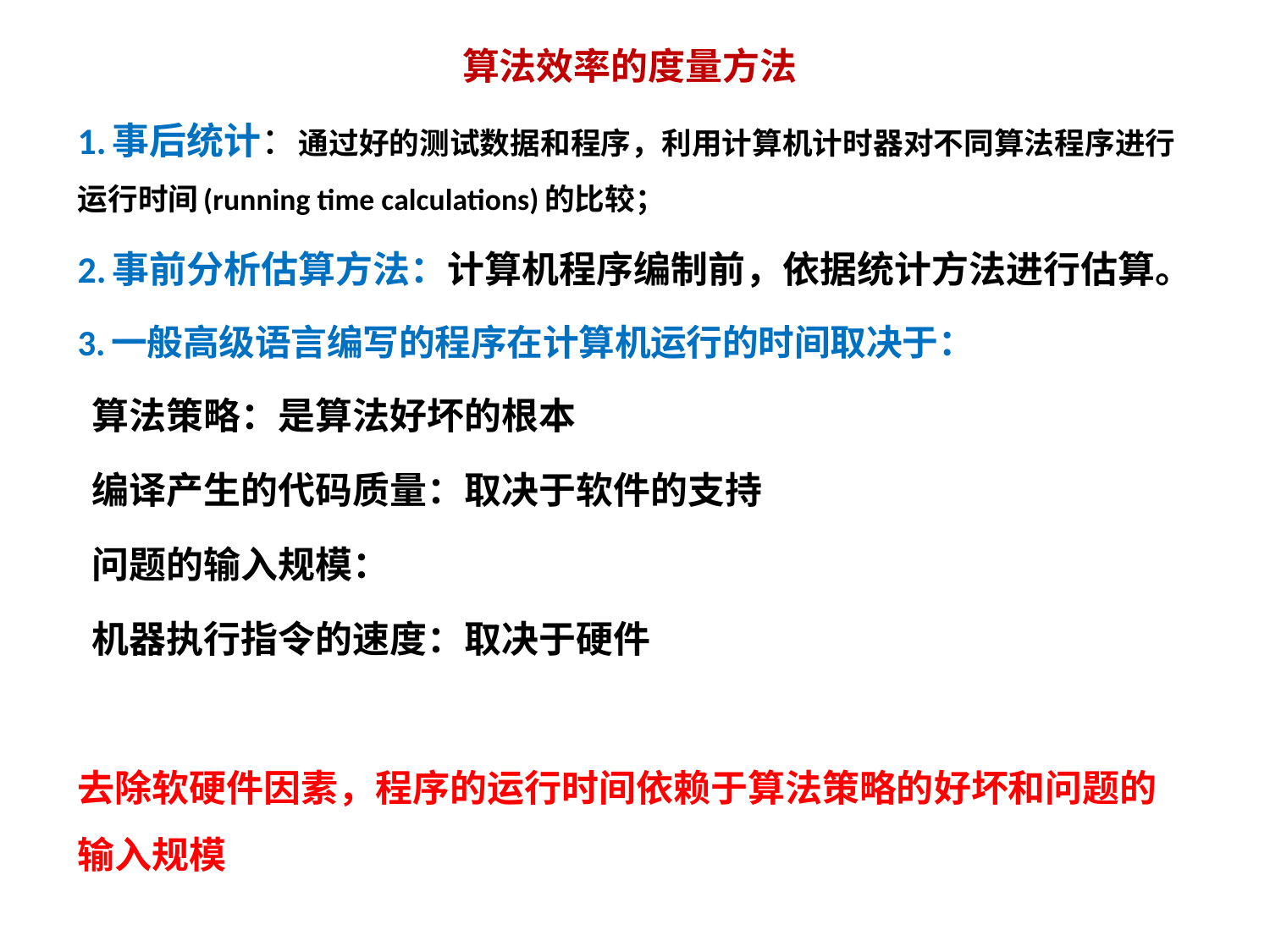

算法效率的度量方法
1.事后统计：通过好的测试数据和程序，利用计算机计时器对不同算法程序进行运行时间(running time calculations)的比较；
2.事前分析估算方法：计算机程序编制前，依据统计方法进行估算。
3.一般高级语言编写的程序在计算机运行的时间取决于：
 算法策略：是算法好坏的根本
 编译产生的代码质量：取决于软件的支持
 问题的输入规模：
 机器执行指令的速度：取决于硬件

去除软硬件因素，程序的运行时间依赖于算法策略的好坏和问题的输入规模